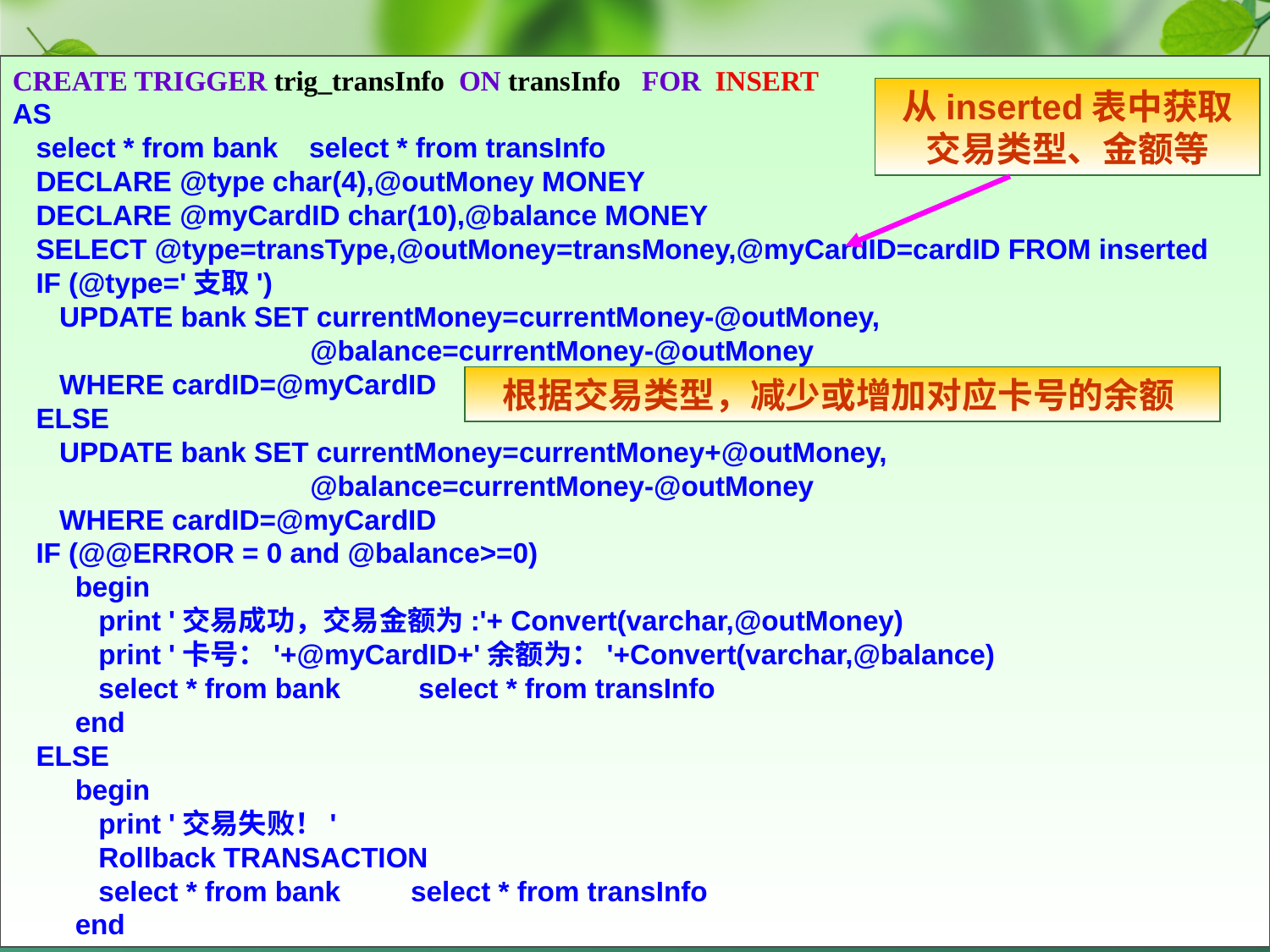

CREATE TRIGGER trig_transInfo  ON transInfo   FOR  INSERT
AS
   select * from bank    select * from transInfo
   DECLARE @type char(4),@outMoney MONEY
   DECLARE @myCardID char(10),@balance MONEY
   SELECT @type=transType,@outMoney=transMoney,@myCardID=cardID FROM inserted
   IF (@type='支取')
      UPDATE bank SET currentMoney=currentMoney-@outMoney,
                                      @balance=currentMoney-@outMoney
      WHERE cardID=@myCardID
   ELSE
      UPDATE bank SET currentMoney=currentMoney+@outMoney,
                                      @balance=currentMoney-@outMoney
      WHERE cardID=@myCardID
   IF (@@ERROR = 0 and @balance>=0)
        begin
           print '交易成功，交易金额为:'+ Convert(varchar,@outMoney)
           print '卡号：'+@myCardID+'余额为：'+Convert(varchar,@balance)
           select * from bank          select * from transInfo
        end
   ELSE
        begin
           print '交易失败！'
           Rollback TRANSACTION
           select * from bank         select * from transInfo
        end
从inserted表中获取交易类型、金额等

根据交易类型，减少或增加对应卡号的余额